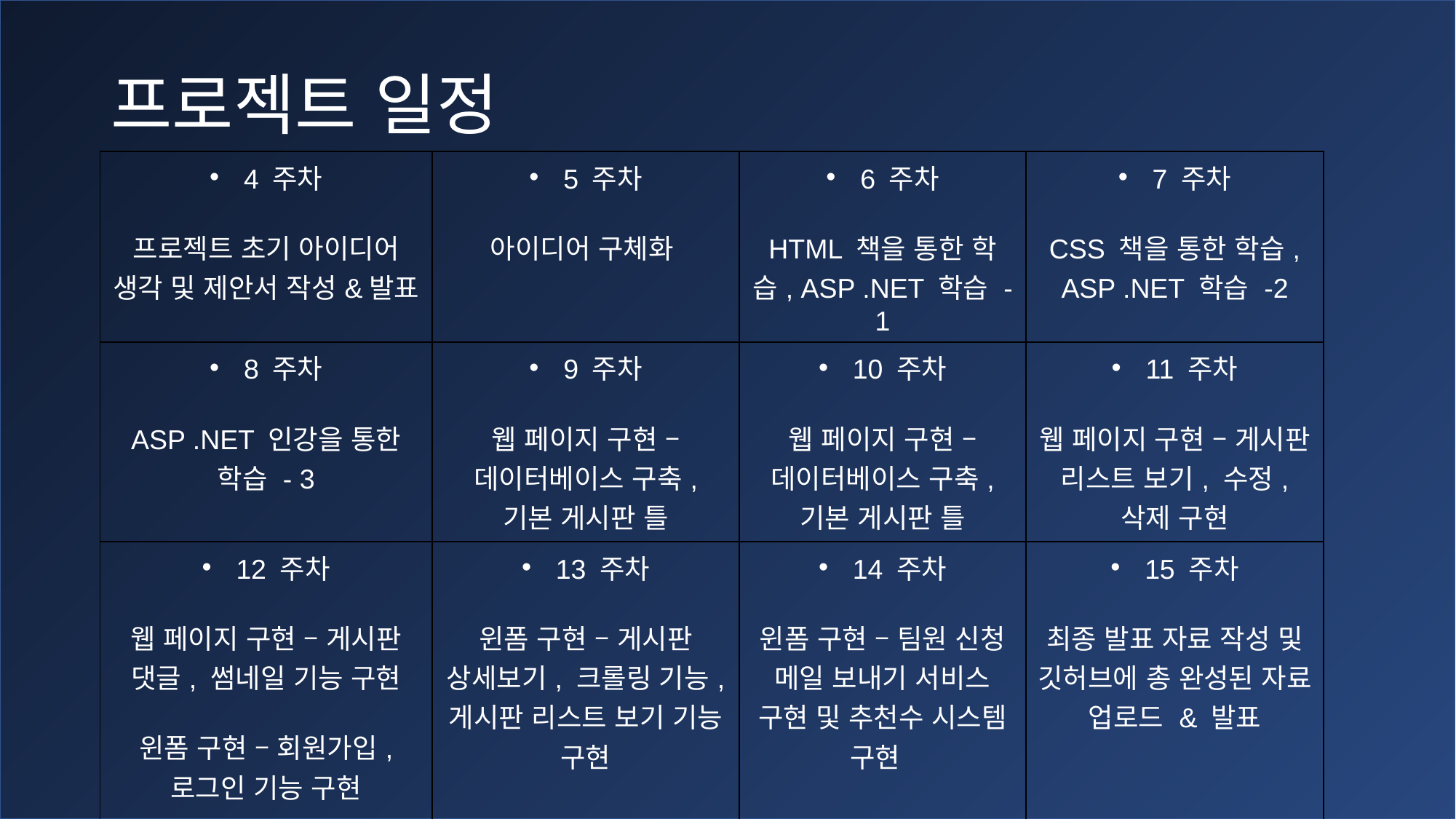

# 프로젝트 일정
| 4 주차 프로젝트 초기 아이디어 생각 및 제안서 작성&발표 | 5 주차 아이디어 구체화 | 6 주차 HTML 책을 통한 학습, ASP .NET 학습 - 1 | 7 주차 CSS 책을 통한 학습, ASP .NET 학습 -2 |
| --- | --- | --- | --- |
| 8 주차 ASP .NET 인강을 통한 학습 - 3 | 9 주차 웹 페이지 구현 – 데이터베이스 구축, 기본 게시판 틀 | 10 주차 웹 페이지 구현 – 데이터베이스 구축, 기본 게시판 틀 | 11 주차 웹 페이지 구현 – 게시판 리스트 보기, 수정, 삭제 구현 |
| 12 주차 웹 페이지 구현 – 게시판 댓글, 썸네일 기능 구현 윈폼 구현 – 회원가입, 로그인 기능 구현 | 13 주차 윈폼 구현 – 게시판 상세보기, 크롤링 기능, 게시판 리스트 보기 기능 구현 | 14 주차 윈폼 구현 – 팀원 신청 메일 보내기 서비스 구현 및 추천수 시스템 구현 | 15 주차 최종 발표 자료 작성 및 깃허브에 총 완성된 자료 업로드 & 발표 |